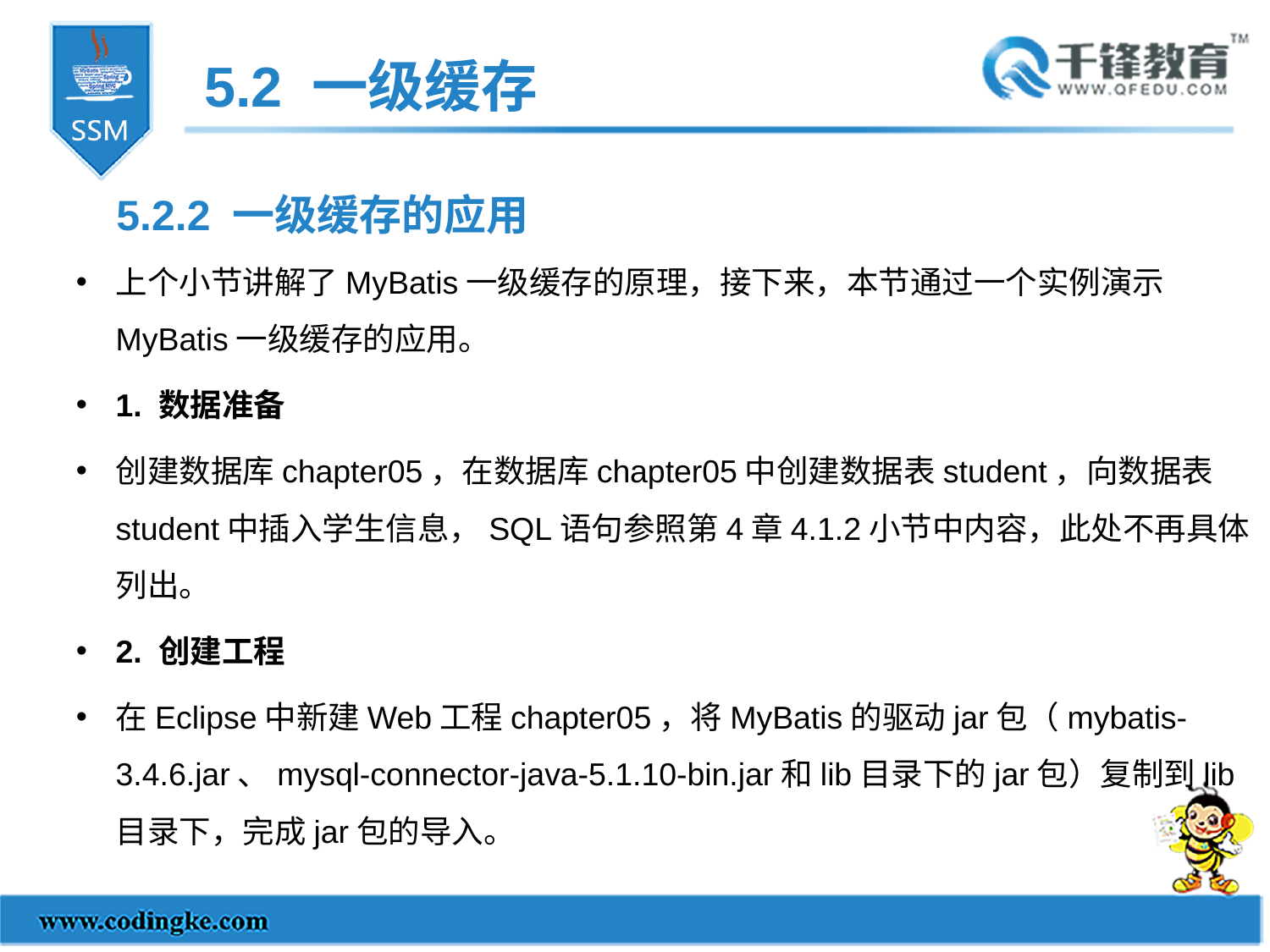

5.2 一级缓存
5.2.2 一级缓存的应用
上个小节讲解了MyBatis一级缓存的原理，接下来，本节通过一个实例演示MyBatis一级缓存的应用。
1. 数据准备
创建数据库chapter05，在数据库chapter05中创建数据表student，向数据表student中插入学生信息，SQL语句参照第4章4.1.2小节中内容，此处不再具体列出。
2. 创建工程
在Eclipse中新建Web工程chapter05，将MyBatis的驱动jar包（mybatis-3.4.6.jar、mysql-connector-java-5.1.10-bin.jar和lib目录下的jar包）复制到lib目录下，完成jar包的导入。